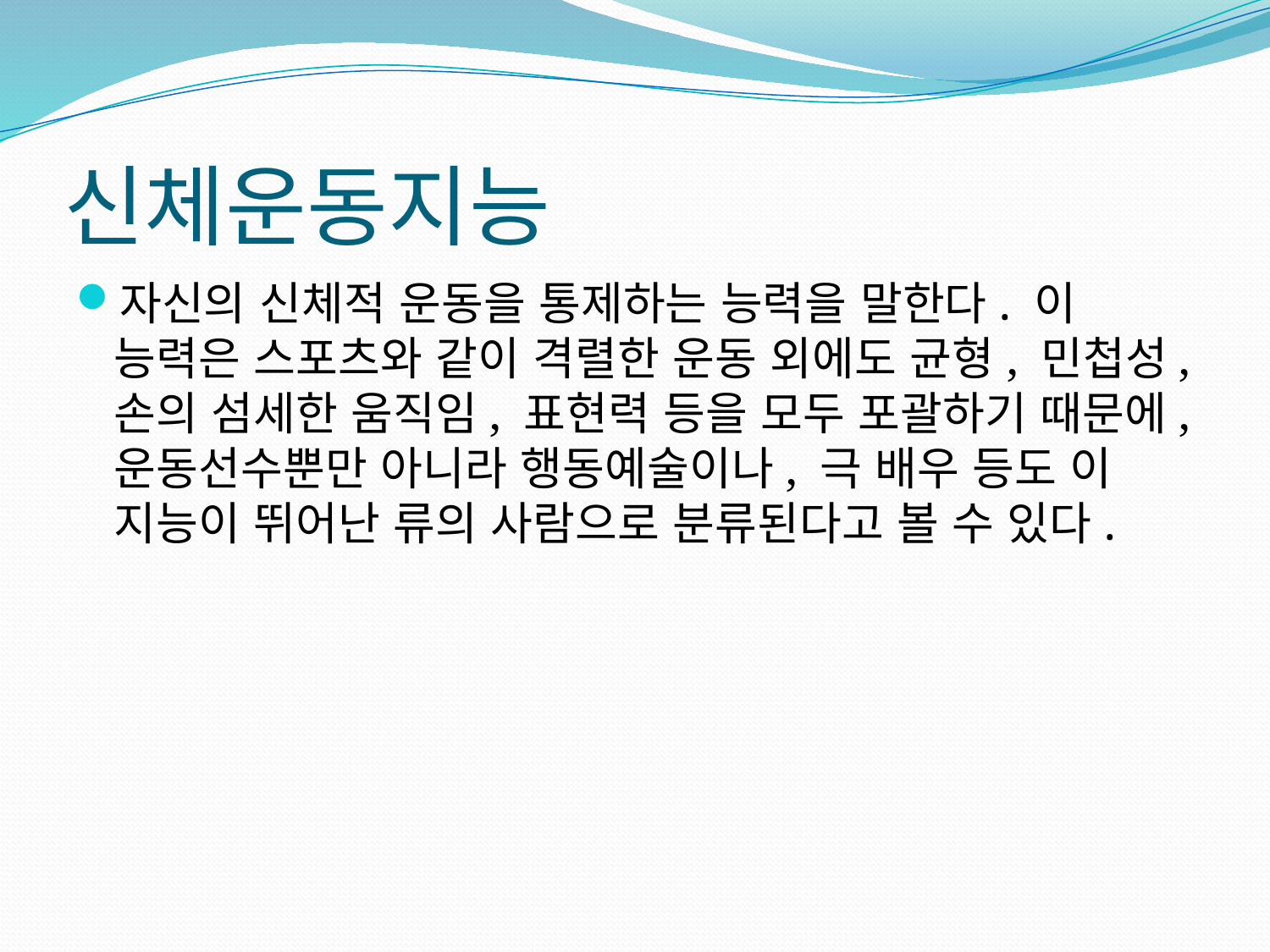

# 신체운동지능
자신의 신체적 운동을 통제하는 능력을 말한다. 이 능력은 스포츠와 같이 격렬한 운동 외에도 균형, 민첩성, 손의 섬세한 움직임, 표현력 등을 모두 포괄하기 때문에, 운동선수뿐만 아니라 행동예술이나, 극 배우 등도 이 지능이 뛰어난 류의 사람으로 분류된다고 볼 수 있다.